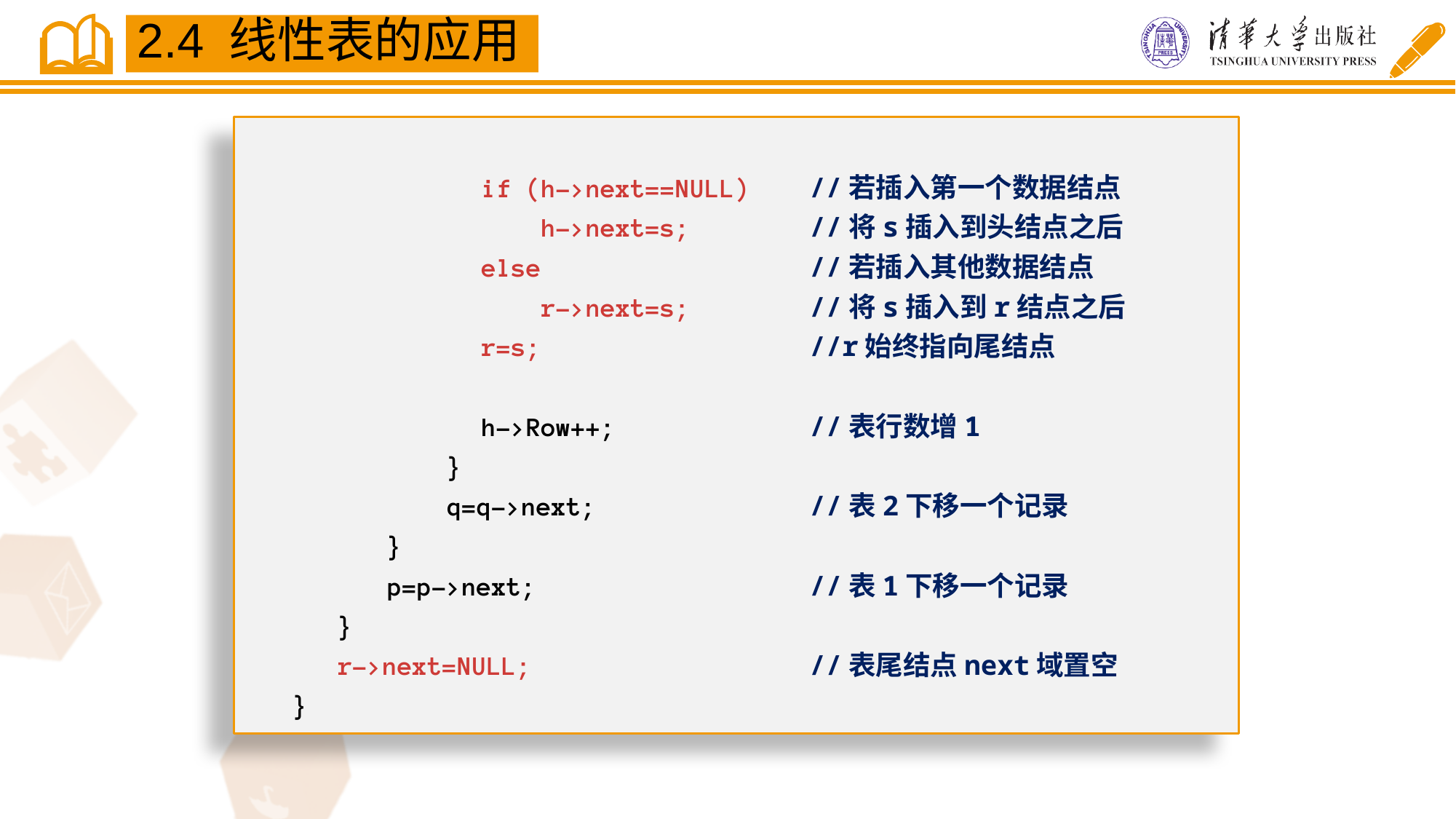

2.4 线性表的应用

		if (h->next==NULL)	//若插入第一个数据结点
		    h->next=s;		//将s插入到头结点之后
		else			//若插入其他数据结点
		    r->next=s;		//将s插入到r结点之后
		r=s;			//r始终指向尾结点

		h->Row++;		//表行数增1
	     }
	     q=q->next;		//表2下移一个记录
	 }
	 p=p->next;			//表1下移一个记录
     }
     r->next=NULL;	 	 	//表尾结点next域置空
  }